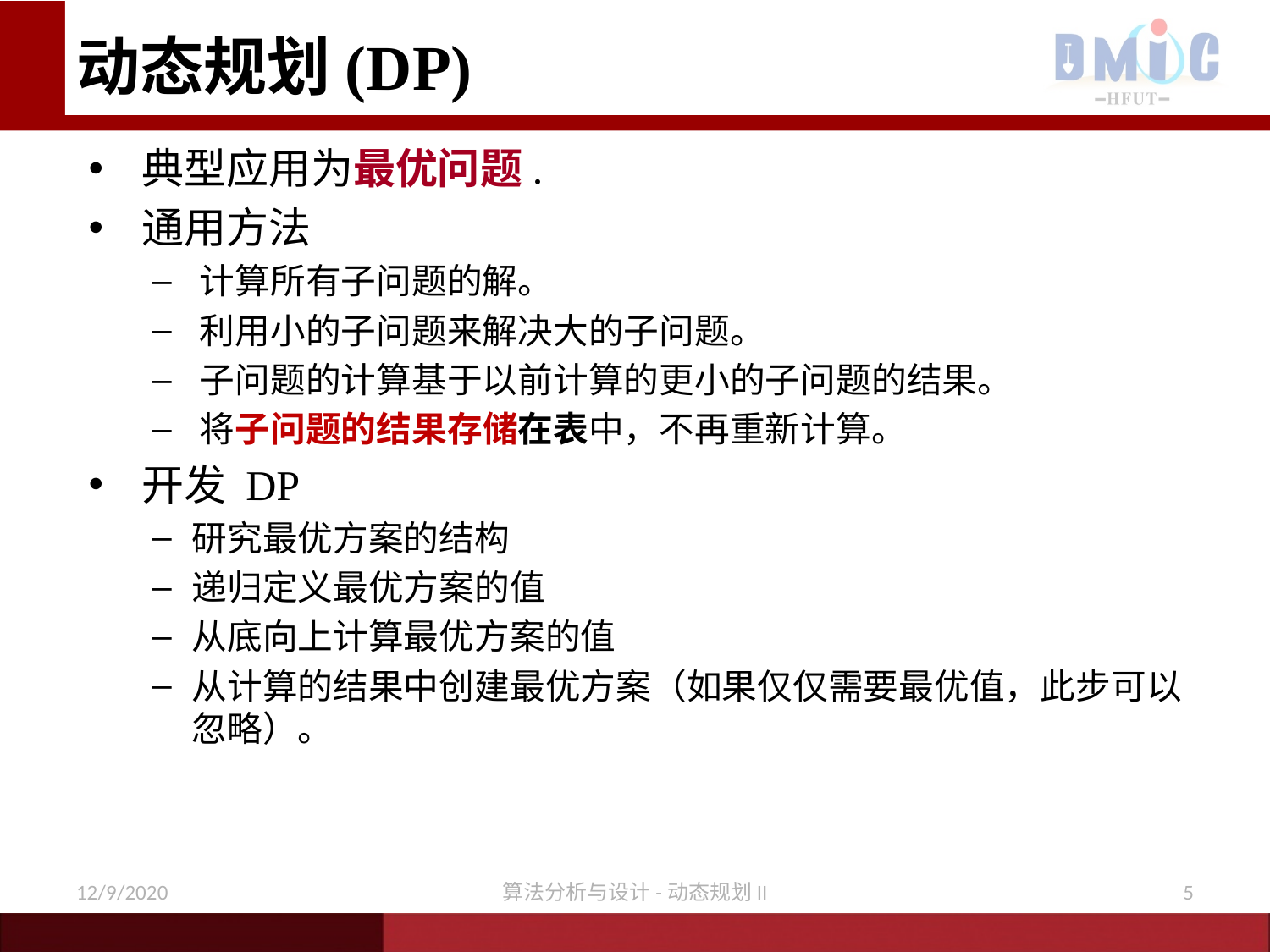

# 动态规划(DP)
典型应用为最优问题.
通用方法
计算所有子问题的解。
利用小的子问题来解决大的子问题。
子问题的计算基于以前计算的更小的子问题的结果。
将子问题的结果存储在表中，不再重新计算。
开发 DP
研究最优方案的结构
递归定义最优方案的值
从底向上计算最优方案的值
从计算的结果中创建最优方案（如果仅仅需要最优值，此步可以忽略）。

12/9/2020
算法分析与设计-动态规划II
5